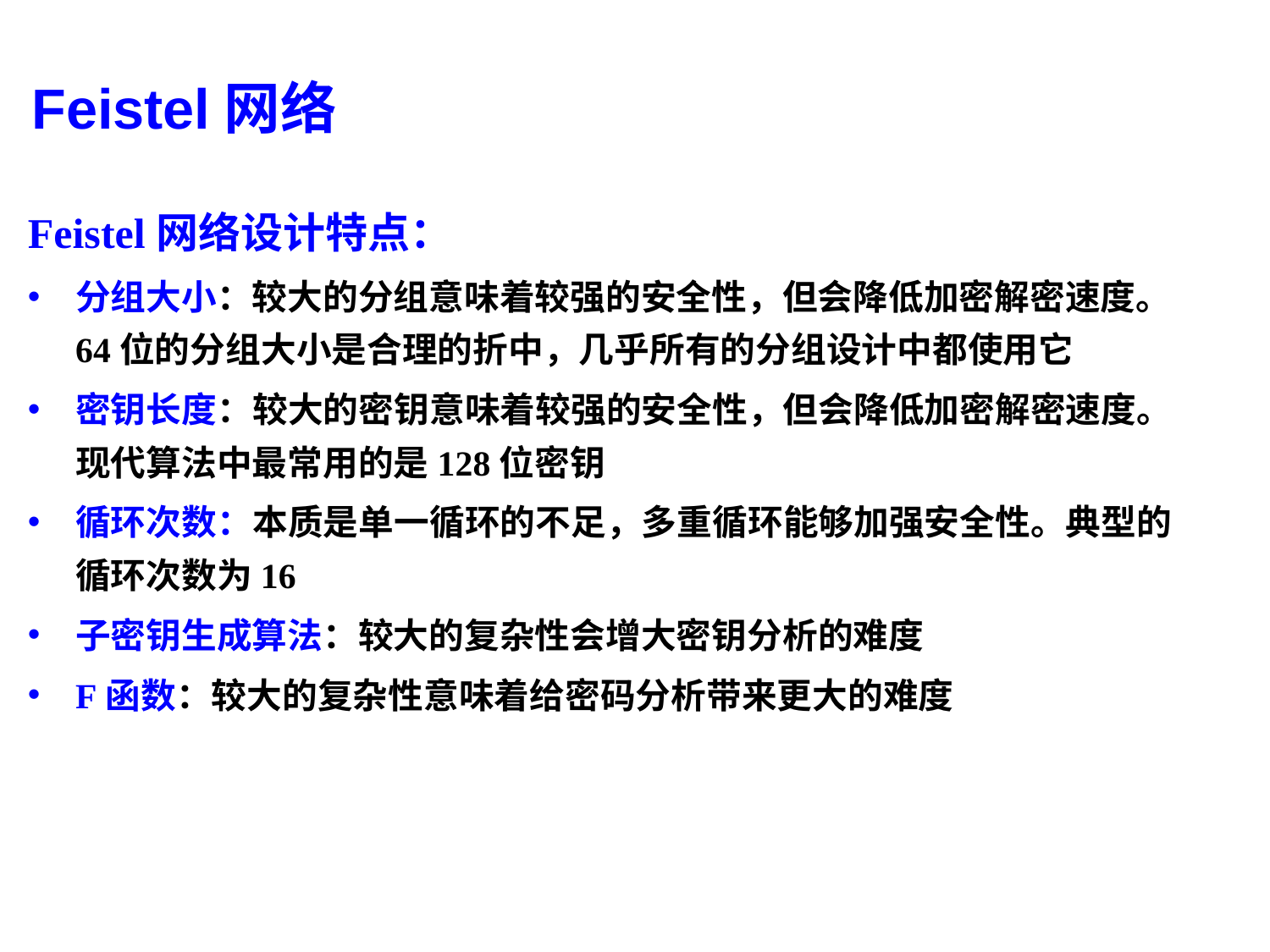

Feistel网络
Feistel网络设计特点：
分组大小：较大的分组意味着较强的安全性，但会降低加密解密速度。64位的分组大小是合理的折中，几乎所有的分组设计中都使用它
密钥长度：较大的密钥意味着较强的安全性，但会降低加密解密速度。现代算法中最常用的是128位密钥
循环次数：本质是单一循环的不足，多重循环能够加强安全性。典型的循环次数为16
子密钥生成算法：较大的复杂性会增大密钥分析的难度
F函数：较大的复杂性意味着给密码分析带来更大的难度